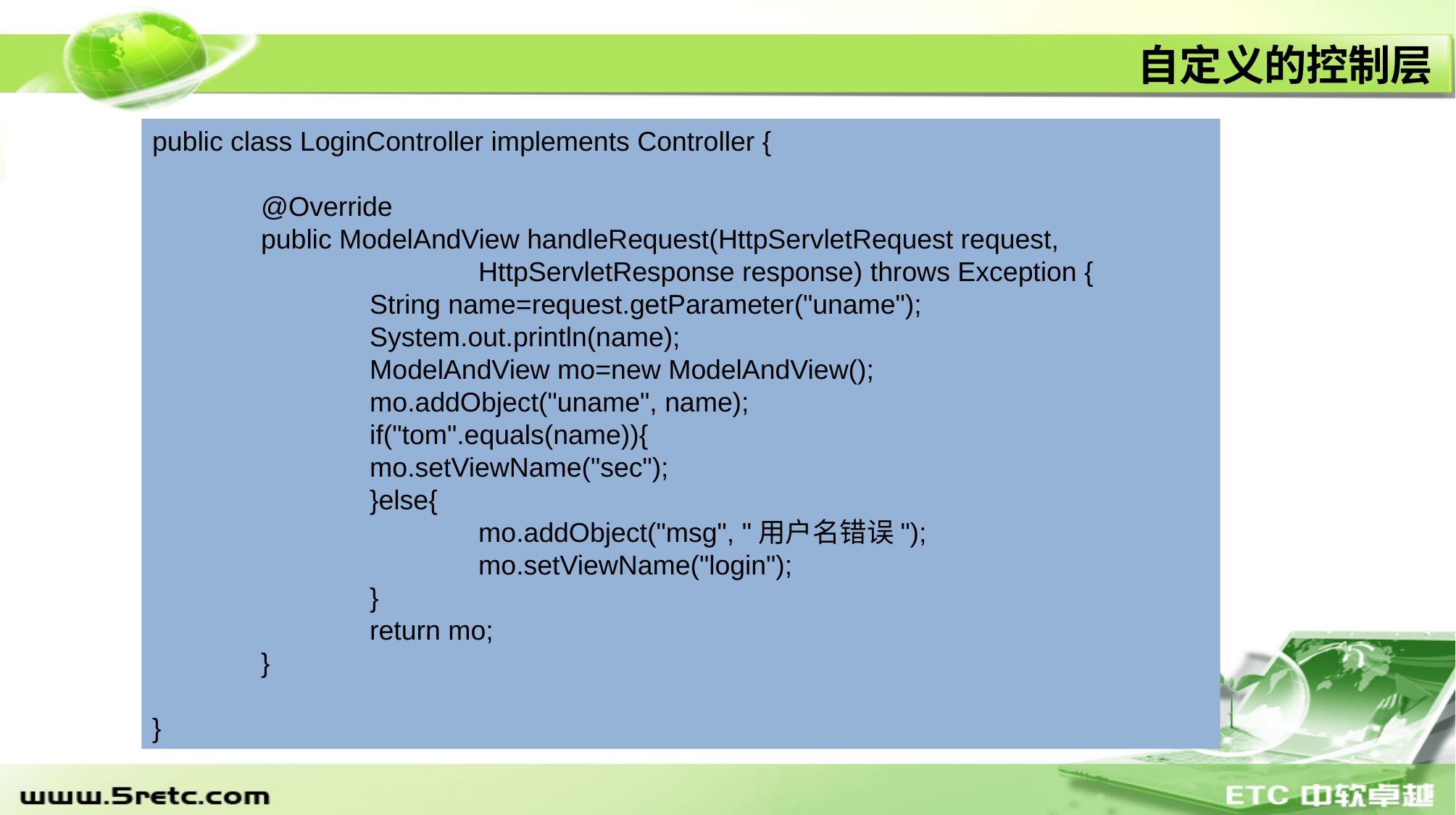

# 自定义的控制层
public class LoginController implements Controller {

	@Override
	public ModelAndView handleRequest(HttpServletRequest request,
			HttpServletResponse response) throws Exception {
		String name=request.getParameter("uname");
		System.out.println(name);
		ModelAndView mo=new ModelAndView();
		mo.addObject("uname", name);
		if("tom".equals(name)){
		mo.setViewName("sec");
		}else{
			mo.addObject("msg", "用户名错误");
			mo.setViewName("login");
		}
		return mo;
	}

}